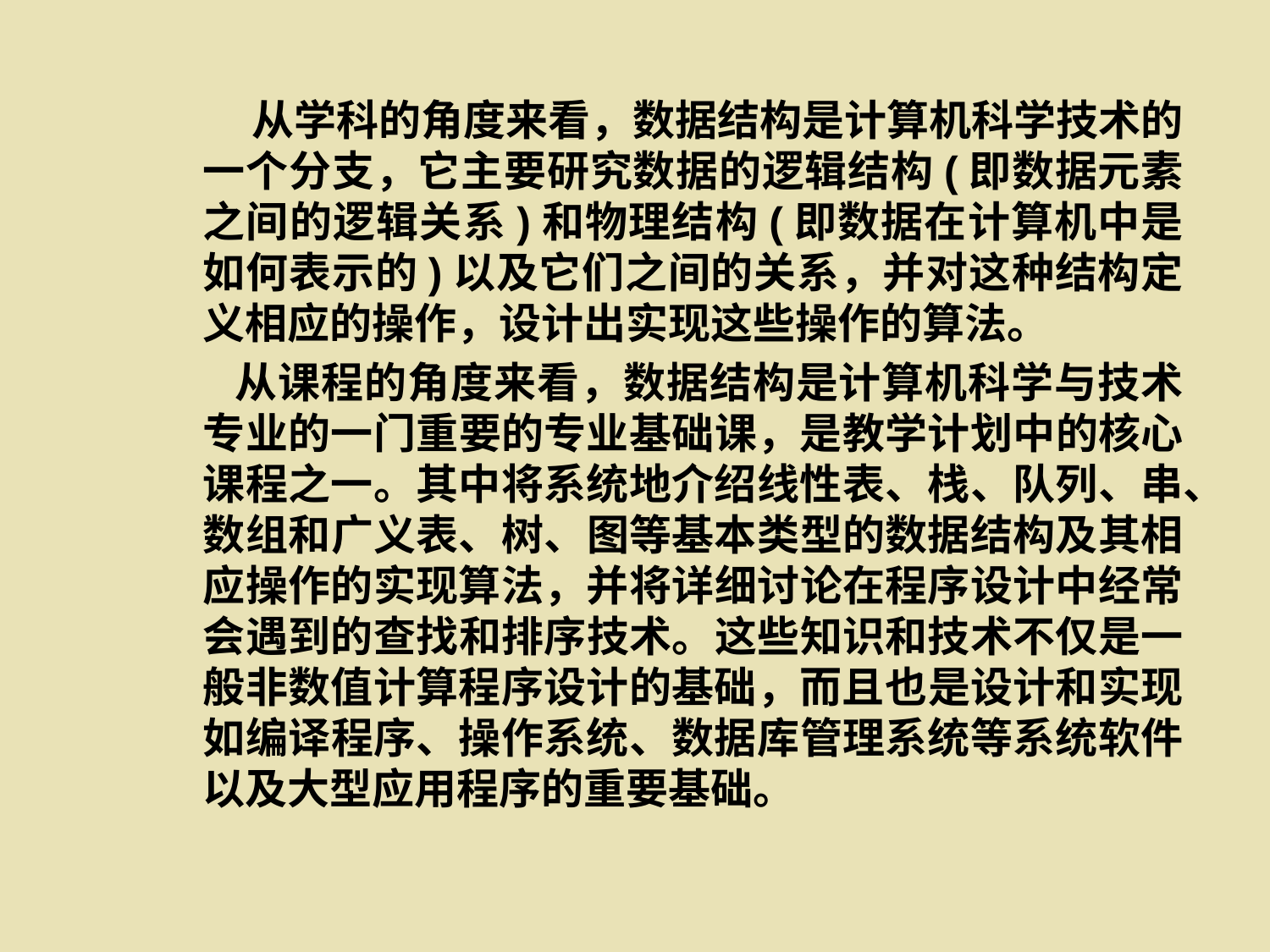

从学科的角度来看，数据结构是计算机科学技术的一个分支，它主要研究数据的逻辑结构(即数据元素之间的逻辑关系)和物理结构(即数据在计算机中是如何表示的)以及它们之间的关系，并对这种结构定义相应的操作，设计出实现这些操作的算法。
  从课程的角度来看，数据结构是计算机科学与技术专业的一门重要的专业基础课，是教学计划中的核心课程之一。其中将系统地介绍线性表、栈、队列、串、数组和广义表、树、图等基本类型的数据结构及其相应操作的实现算法，并将详细讨论在程序设计中经常会遇到的查找和排序技术。这些知识和技术不仅是一般非数值计算程序设计的基础，而且也是设计和实现如编译程序、操作系统、数据库管理系统等系统软件以及大型应用程序的重要基础。